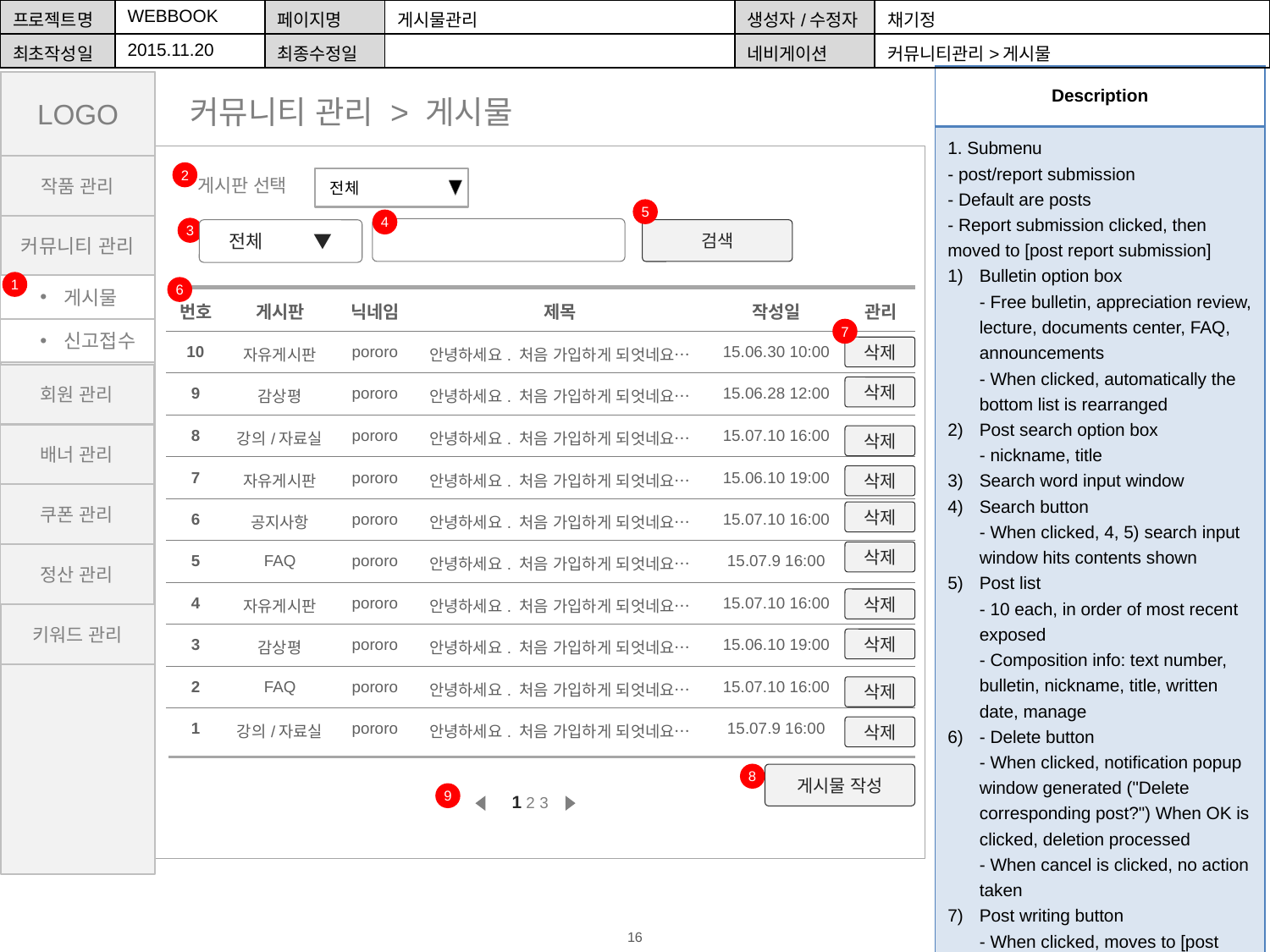

| 프로젝트명 | WEBBOOK | 페이지명 | 게시물관리 | 생성자/수정자 | 채기정 |
| --- | --- | --- | --- | --- | --- |
| 최초작성일 | 2015.11.20 | 최종수정일 |  | 네비게이션 | 커뮤니티관리>게시물 |
| Description |
| --- |
| 1. Submenu - post/report submission - Default are posts - Report submission clicked, then moved to [post report submission] Bulletin option box - Free bulletin, appreciation review, lecture, documents center, FAQ, announcements - When clicked, automatically the bottom list is rearranged Post search option box - nickname, title Search word input window Search button - When clicked, 4, 5) search input window hits contents shown Post list - 10 each, in order of most recent exposed - Composition info: text number, bulletin, nickname, title, written date, manage - Delete button - When clicked, notification popup window generated ("Delete corresponding post?") When OK is clicked, deletion processed - When cancel is clicked, no action taken Post writing button - When clicked, moves to [post registration] Page numbering button |

LOGO
커뮤니티 관리 > 게시물

작품 관리
2
게시판 선택
전체

5
4
커뮤니티 관리
3

전체          ▼
검색
1
게시물
6
| 번호 | 게시판 | 닉네임 | 제목 | 작성일 | 관리 |
| --- | --- | --- | --- | --- | --- |
| 10 | 자유게시판 | pororo | 안녕하세요. 처음 가입하게 되엇네요… | 15.06.30 10:00 |  |
| 9 | 감상평 | pororo | 안녕하세요. 처음 가입하게 되엇네요… | 15.06.28 12:00 |  |
| 8 | 강의/자료실 | pororo | 안녕하세요. 처음 가입하게 되엇네요… | 15.07.10 16:00 |  |
| 7 | 자유게시판 | pororo | 안녕하세요. 처음 가입하게 되엇네요… | 15.06.10 19:00 |  |
| 6 | 공지사항 | pororo | 안녕하세요. 처음 가입하게 되엇네요… | 15.07.10 16:00 |  |
| 5 | FAQ | pororo | 안녕하세요. 처음 가입하게 되엇네요… | 15.07.9 16:00 |  |
| 4 | 자유게시판 | pororo | 안녕하세요. 처음 가입하게 되엇네요… | 15.07.10 16:00 |  |
| 3 | 감상평 | pororo | 안녕하세요. 처음 가입하게 되엇네요… | 15.06.10 19:00 |  |
| 2 | FAQ | pororo | 안녕하세요. 처음 가입하게 되엇네요… | 15.07.10 16:00 |  |
| 1 | 강의/자료실 | pororo | 안녕하세요. 처음 가입하게 되엇네요… | 15.07.9 16:00 |  |
신고접수
7
삭제
회원 관리
삭제
배너 관리
삭제
삭제
쿠폰 관리
삭제
삭제
정산 관리
삭제
키워드 관리
삭제
삭제
삭제
8
게시물 작성
9
1 2 3